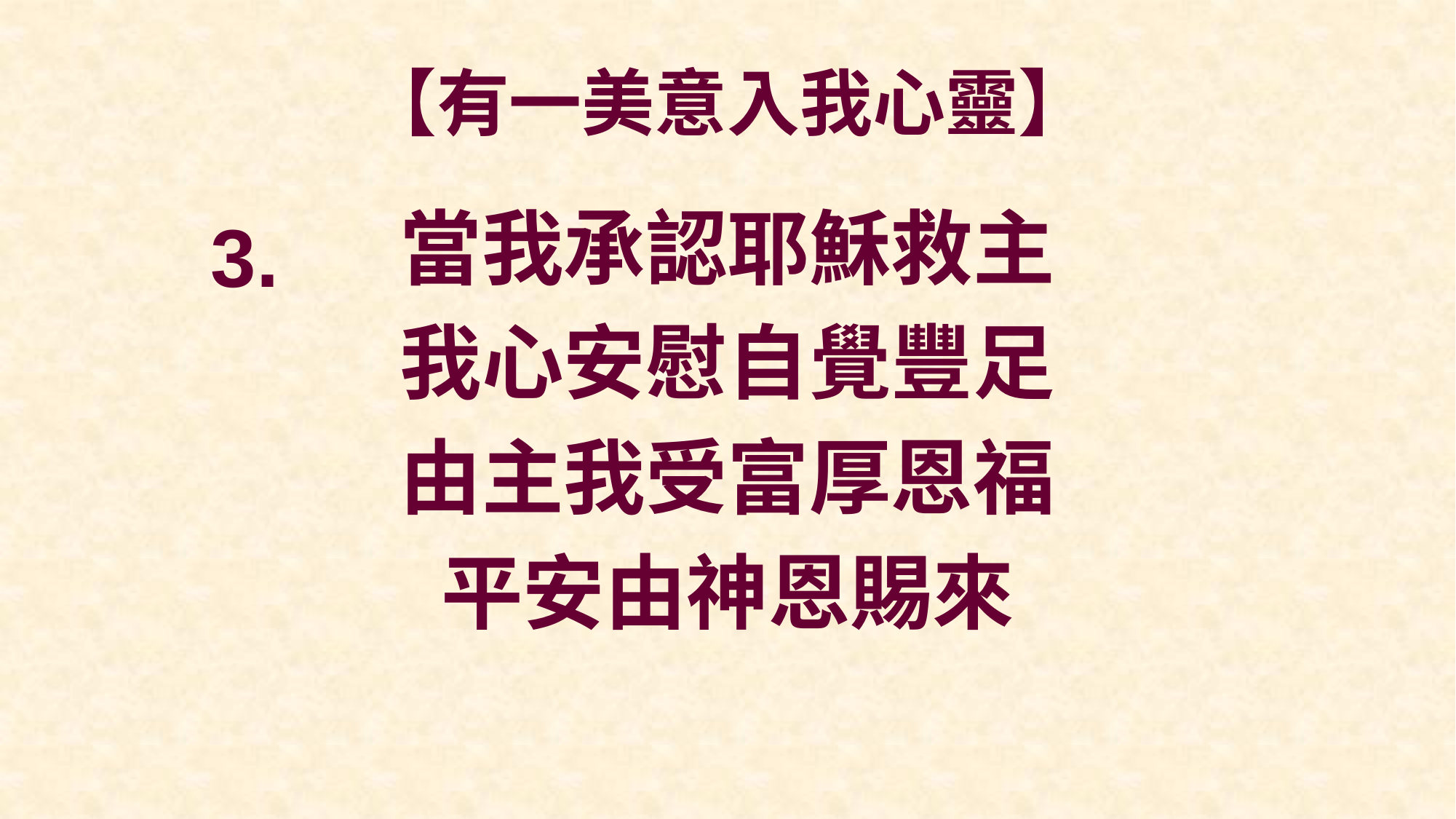

# 【有一美意入我心靈】
當我承認耶穌救主
我心安慰自覺豐足
由主我受富厚恩福
平安由神恩賜來
3.